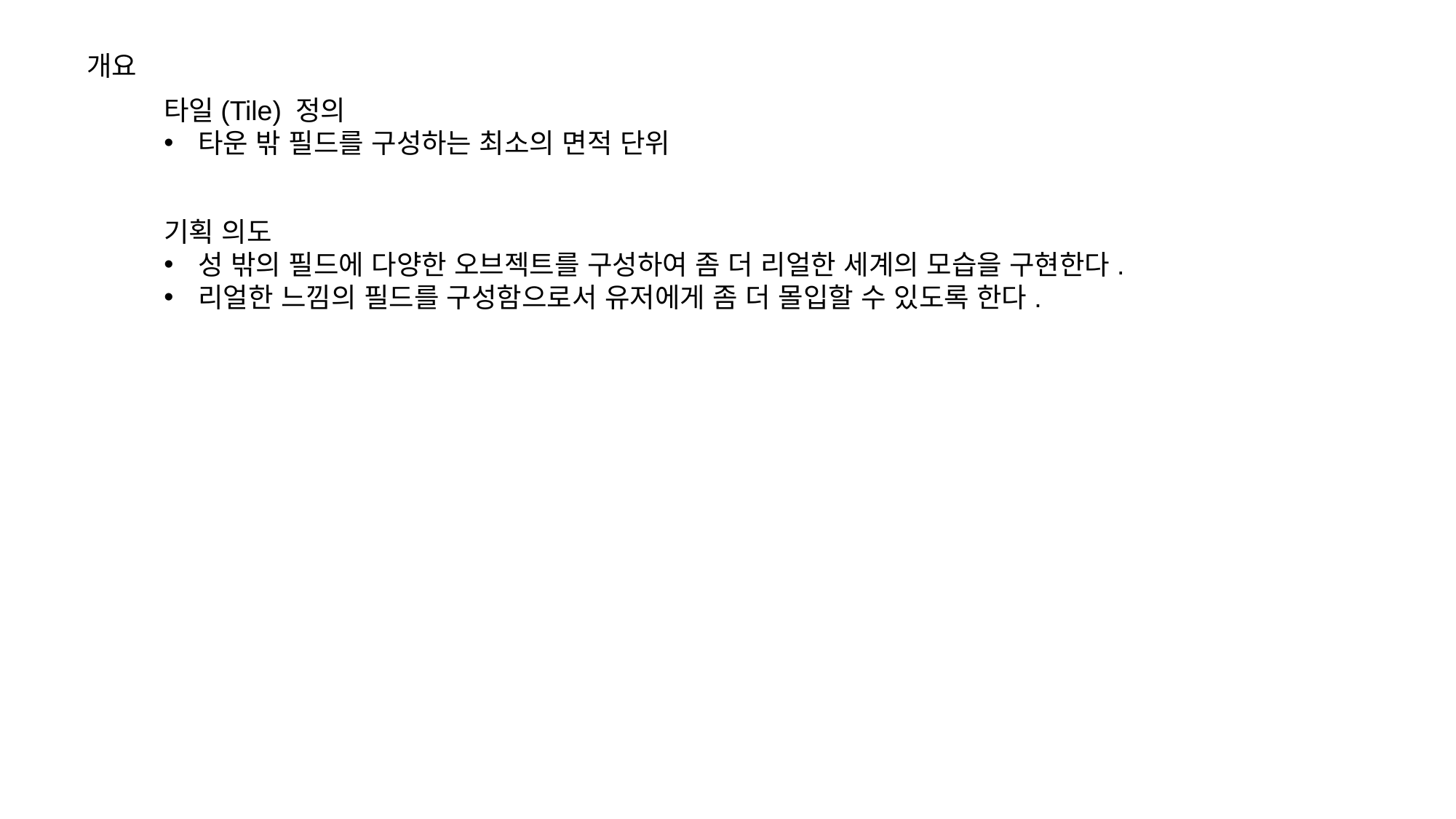

개요
타일(Tile) 정의
타운 밖 필드를 구성하는 최소의 면적 단위
기획 의도
성 밖의 필드에 다양한 오브젝트를 구성하여 좀 더 리얼한 세계의 모습을 구현한다.
리얼한 느낌의 필드를 구성함으로서 유저에게 좀 더 몰입할 수 있도록 한다.